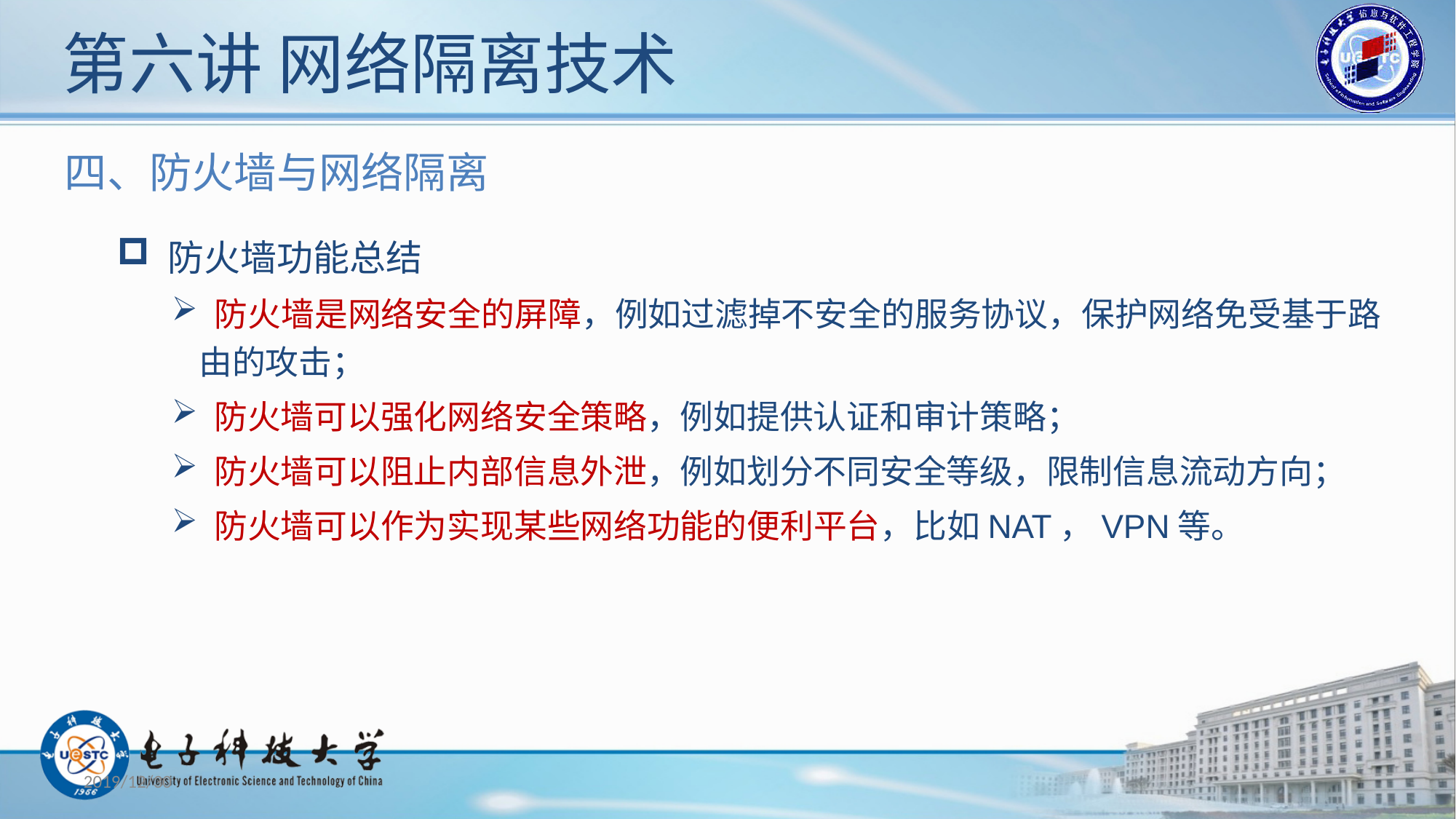

# 第六讲 网络隔离技术
四、防火墙与网络隔离
 防火墙功能总结
 防火墙是网络安全的屏障，例如过滤掉不安全的服务协议，保护网络免受基于路由的攻击；
 防火墙可以强化网络安全策略，例如提供认证和审计策略；
 防火墙可以阻止内部信息外泄，例如划分不同安全等级，限制信息流动方向；
 防火墙可以作为实现某些网络功能的便利平台，比如NAT，VPN等。
2019/12/30